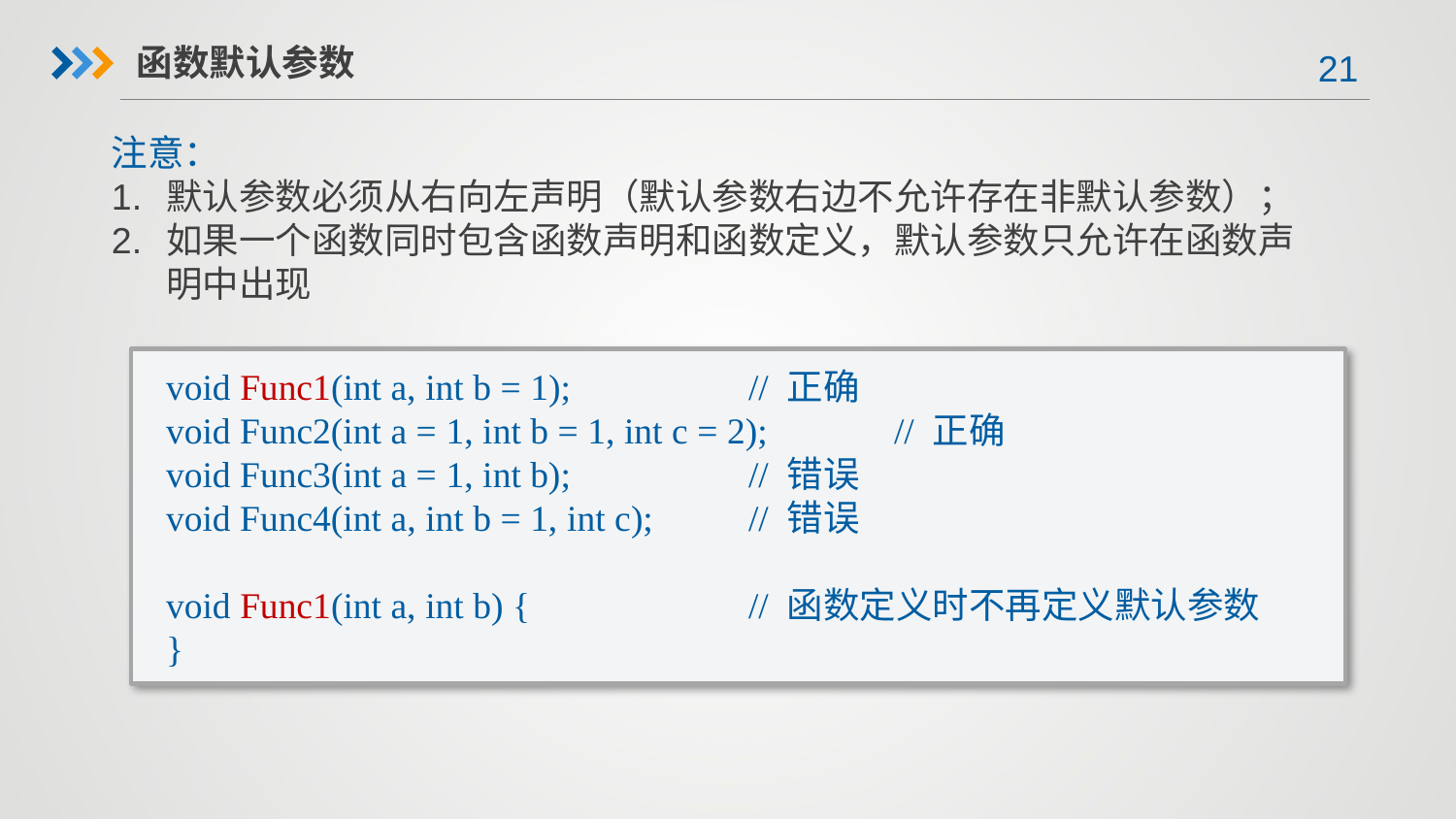

函数默认参数
注意：
默认参数必须从右向左声明（默认参数右边不允许存在非默认参数）；
如果一个函数同时包含函数声明和函数定义，默认参数只允许在函数声明中出现

void Func1(int a, int b = 1);		// 正确
void Func2(int a = 1, int b = 1, int c = 2);	// 正确
void Func3(int a = 1, int b);		// 错误
void Func4(int a, int b = 1, int c);	// 错误

void Func1(int a, int b) {		// 函数定义时不再定义默认参数
}